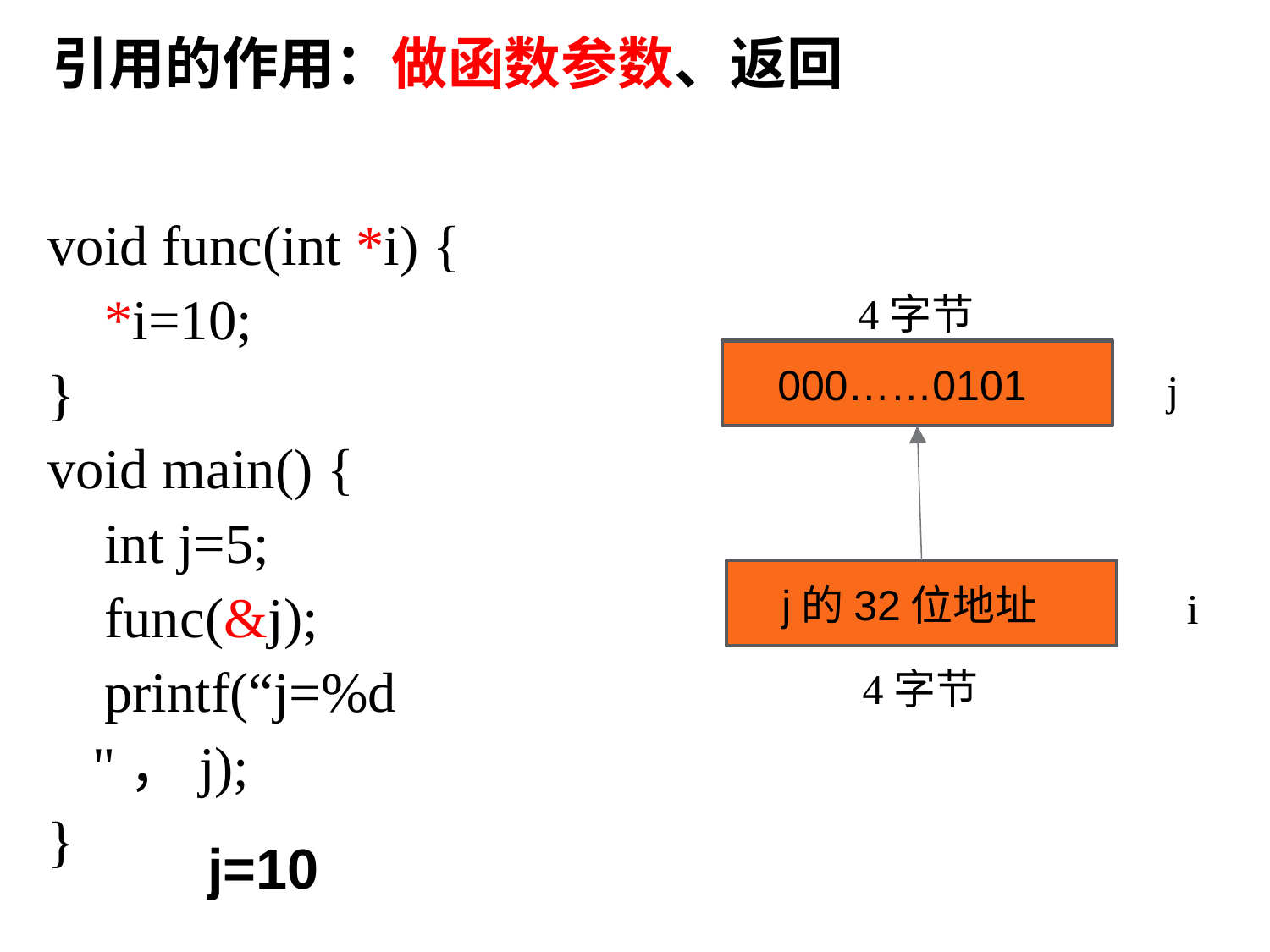

# 引用的作用：做函数参数、返回
void func(int *i) {
    *i=10;
}
void main() {
    int j=5;
    func(&j);
    printf(“j=%d "，j);
}

4字节

j
000……0101

i
j的32位地址
4字节
j=10